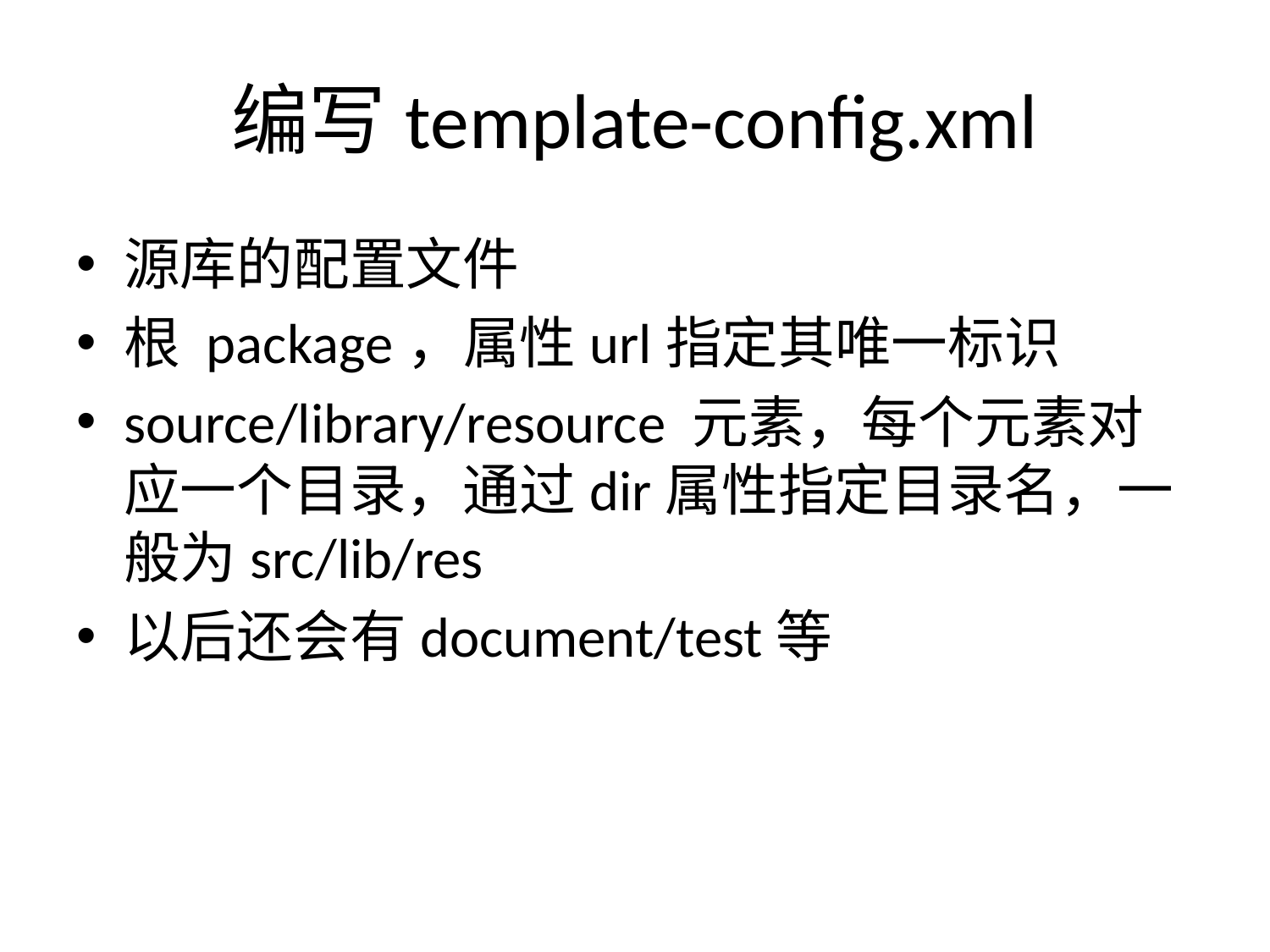

# 编写template-config.xml
源库的配置文件
根 package，属性url指定其唯一标识
source/library/resource 元素，每个元素对应一个目录，通过dir属性指定目录名，一般为src/lib/res
以后还会有document/test等